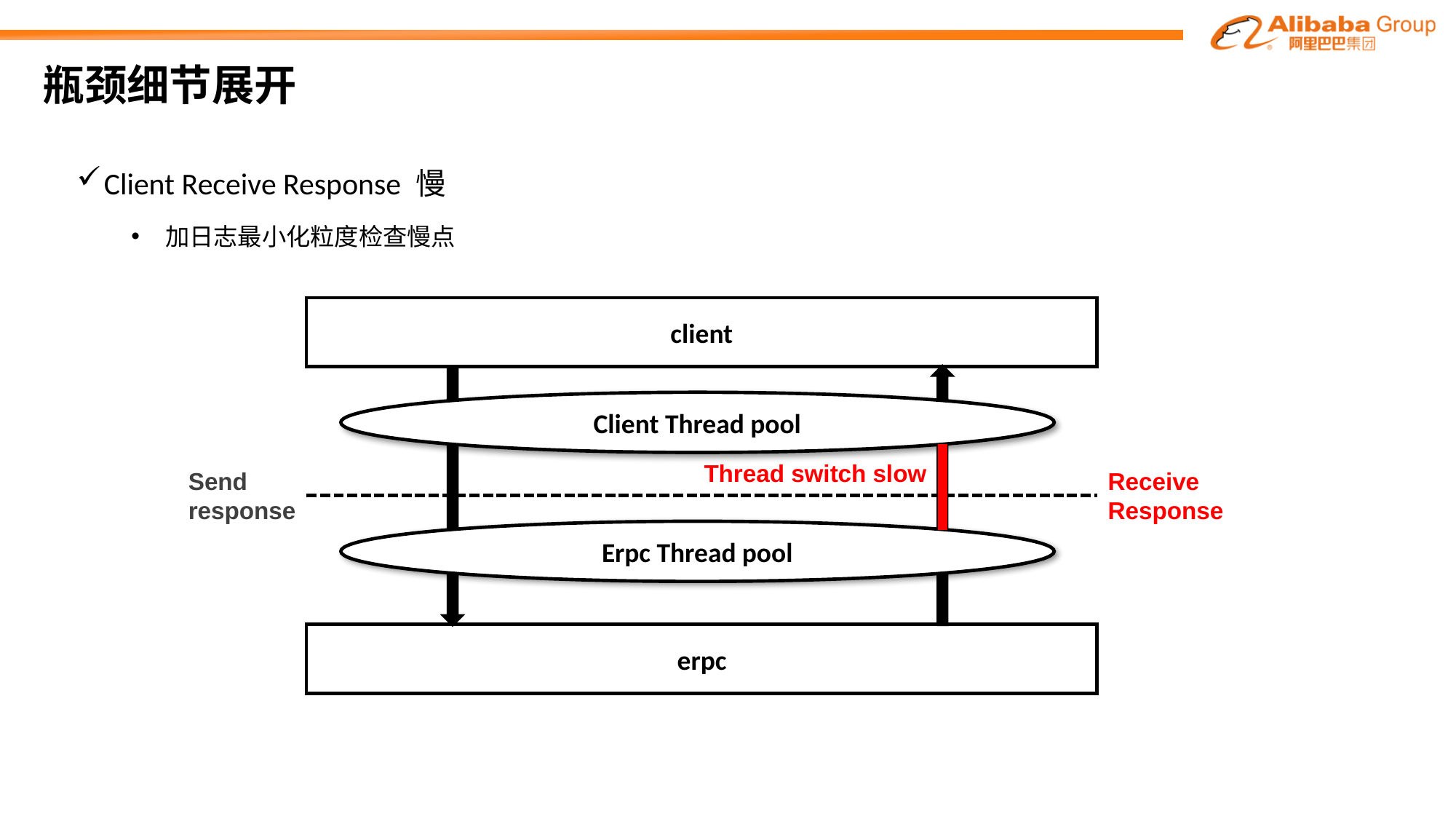

# 瓶颈细节展开
Client Receive Response 慢
加日志最小化粒度检查慢点
client
Client Thread pool
Thread switch slow
Send
response
Receive
Response

Erpc Thread pool
erpc